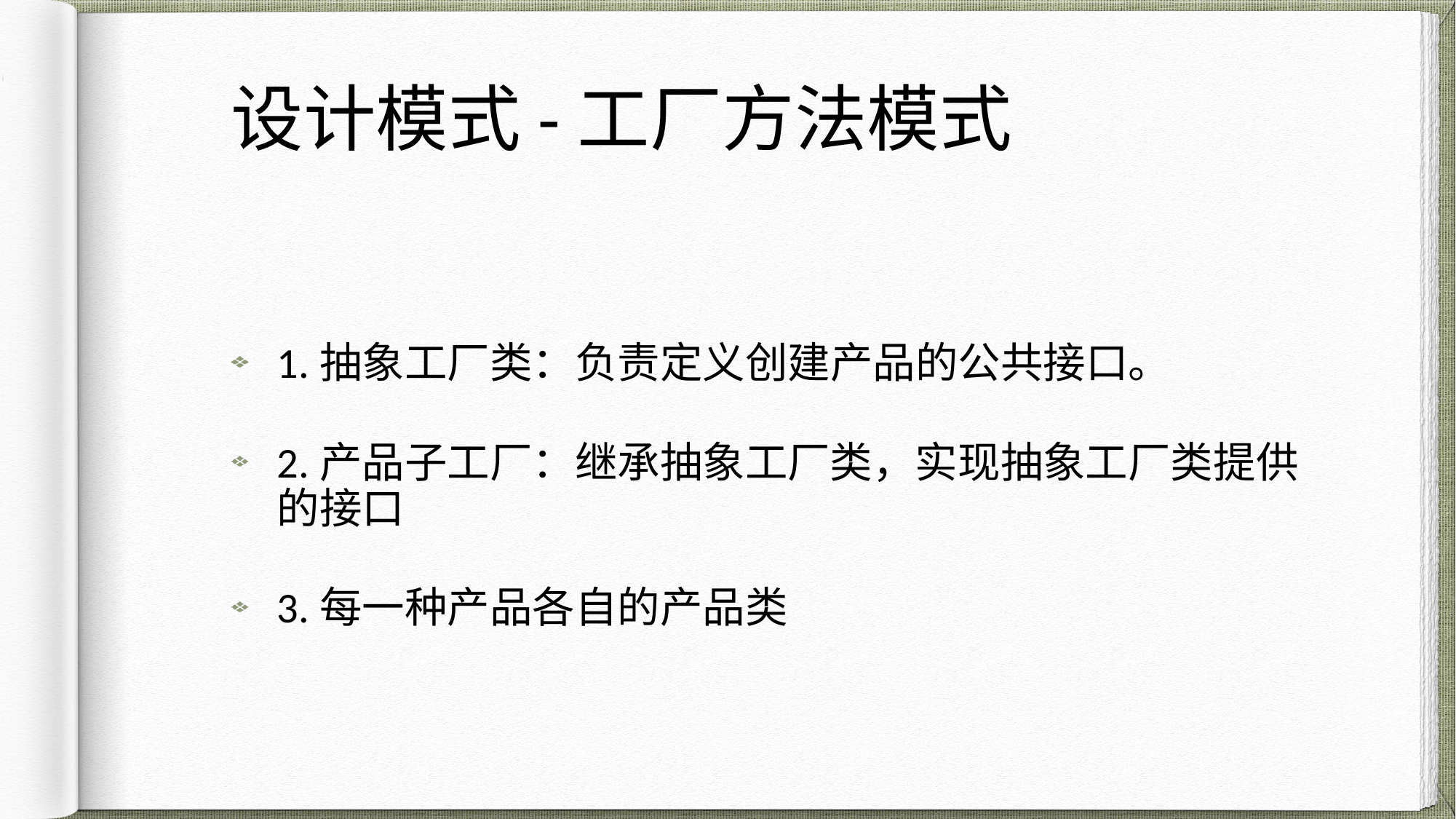

# 设计模式-工厂方法模式
1.抽象工厂类：负责定义创建产品的公共接口。
2.产品子工厂：继承抽象工厂类，实现抽象工厂类提供的接口
3.每一种产品各自的产品类